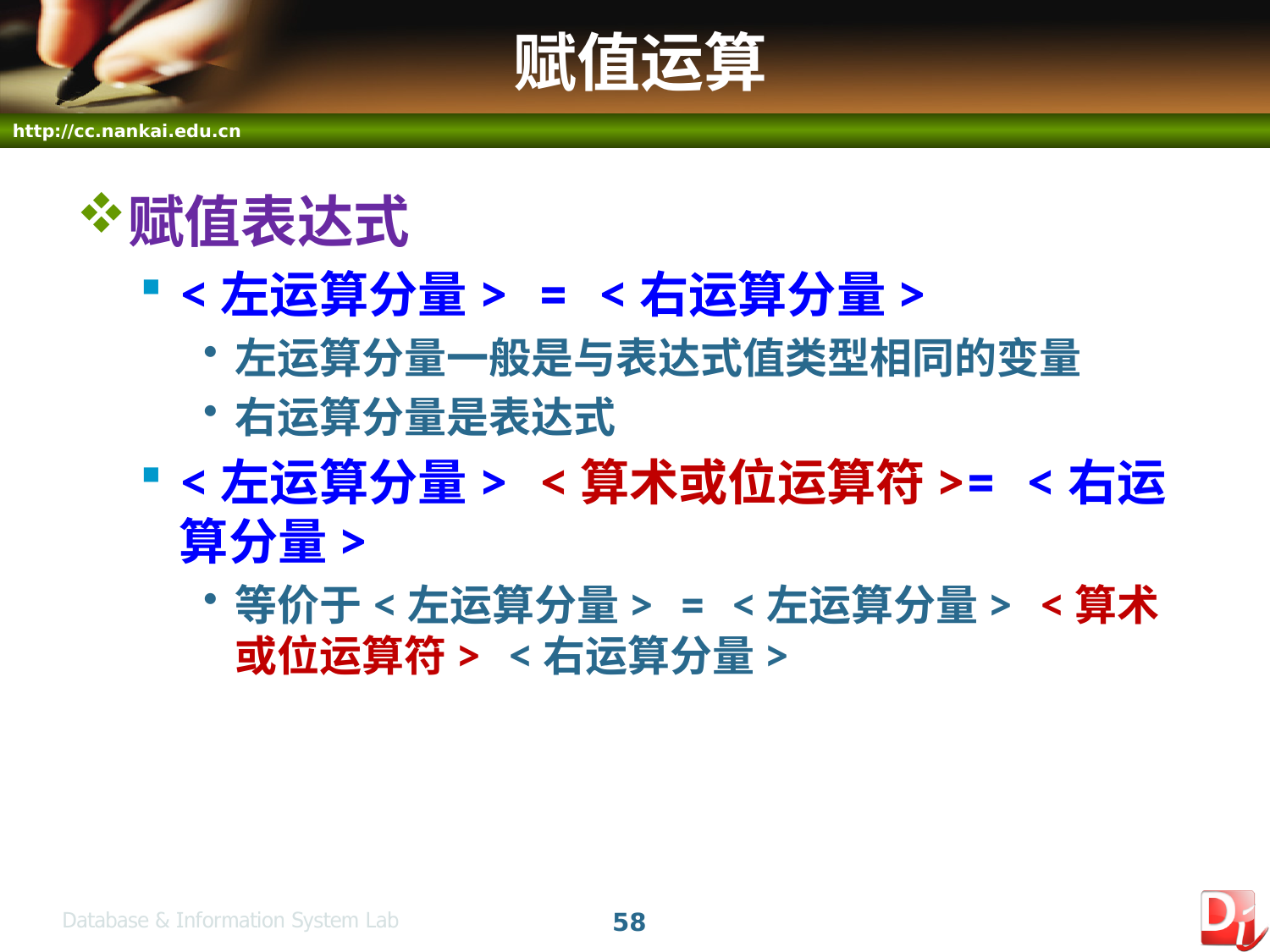

# 赋值运算
赋值表达式
<左运算分量> = <右运算分量>
左运算分量一般是与表达式值类型相同的变量
右运算分量是表达式
<左运算分量> <算术或位运算符>= <右运算分量>
等价于<左运算分量> = <左运算分量> <算术或位运算符> <右运算分量>
58
Database & Information System Lab